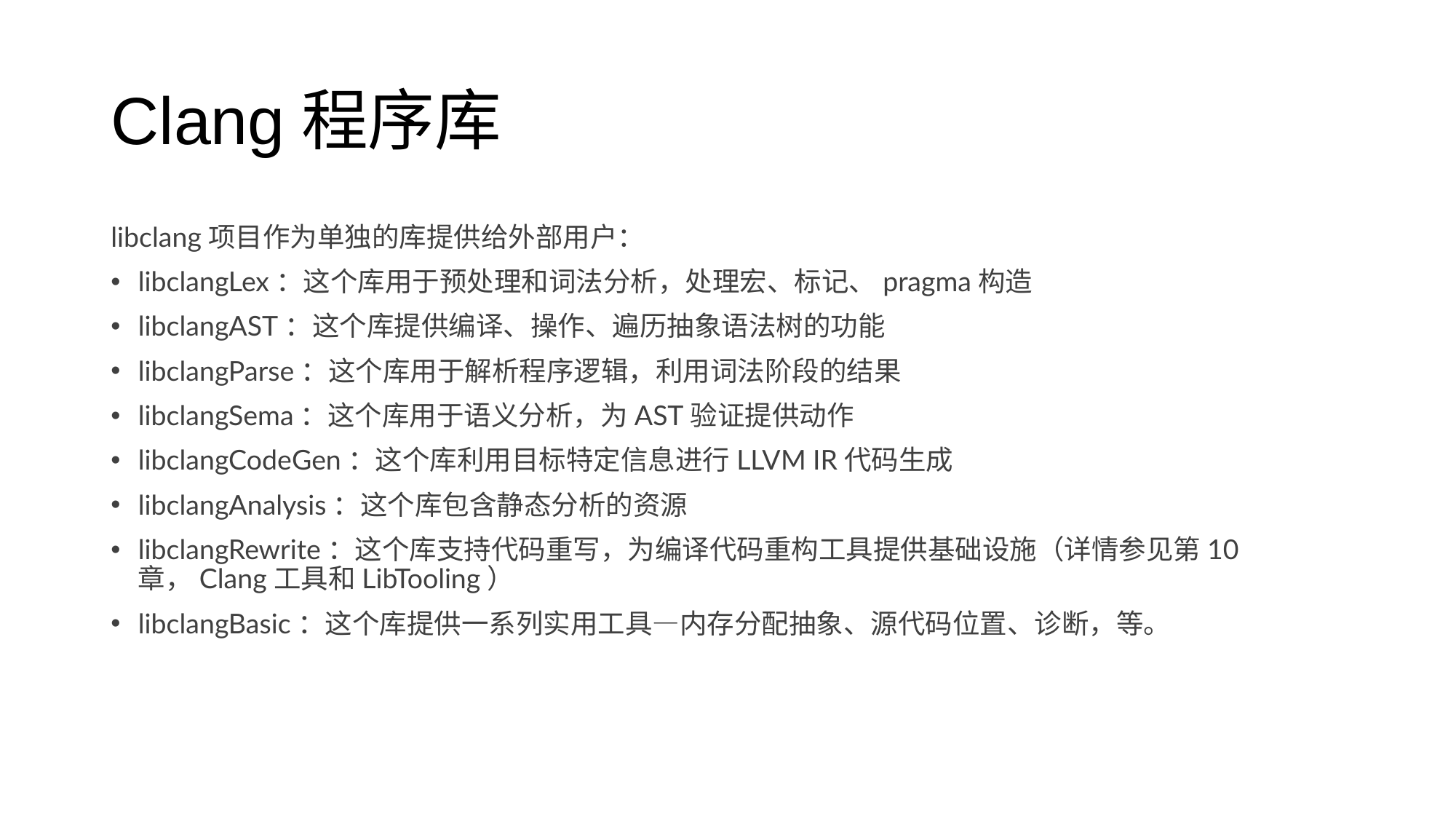

# Clang程序库
libclang项目作为单独的库提供给外部用户：
libclangLex：这个库用于预处理和词法分析，处理宏、标记、pragma构造
libclangAST：这个库提供编译、操作、遍历抽象语法树的功能
libclangParse：这个库用于解析程序逻辑，利用词法阶段的结果
libclangSema：这个库用于语义分析，为AST验证提供动作
libclangCodeGen：这个库利用目标特定信息进行LLVM IR代码生成
libclangAnalysis：这个库包含静态分析的资源
libclangRewrite：这个库支持代码重写，为编译代码重构工具提供基础设施（详情参见第10章，Clang工具和LibTooling）
libclangBasic：这个库提供一系列实用工具—内存分配抽象、源代码位置、诊断，等。